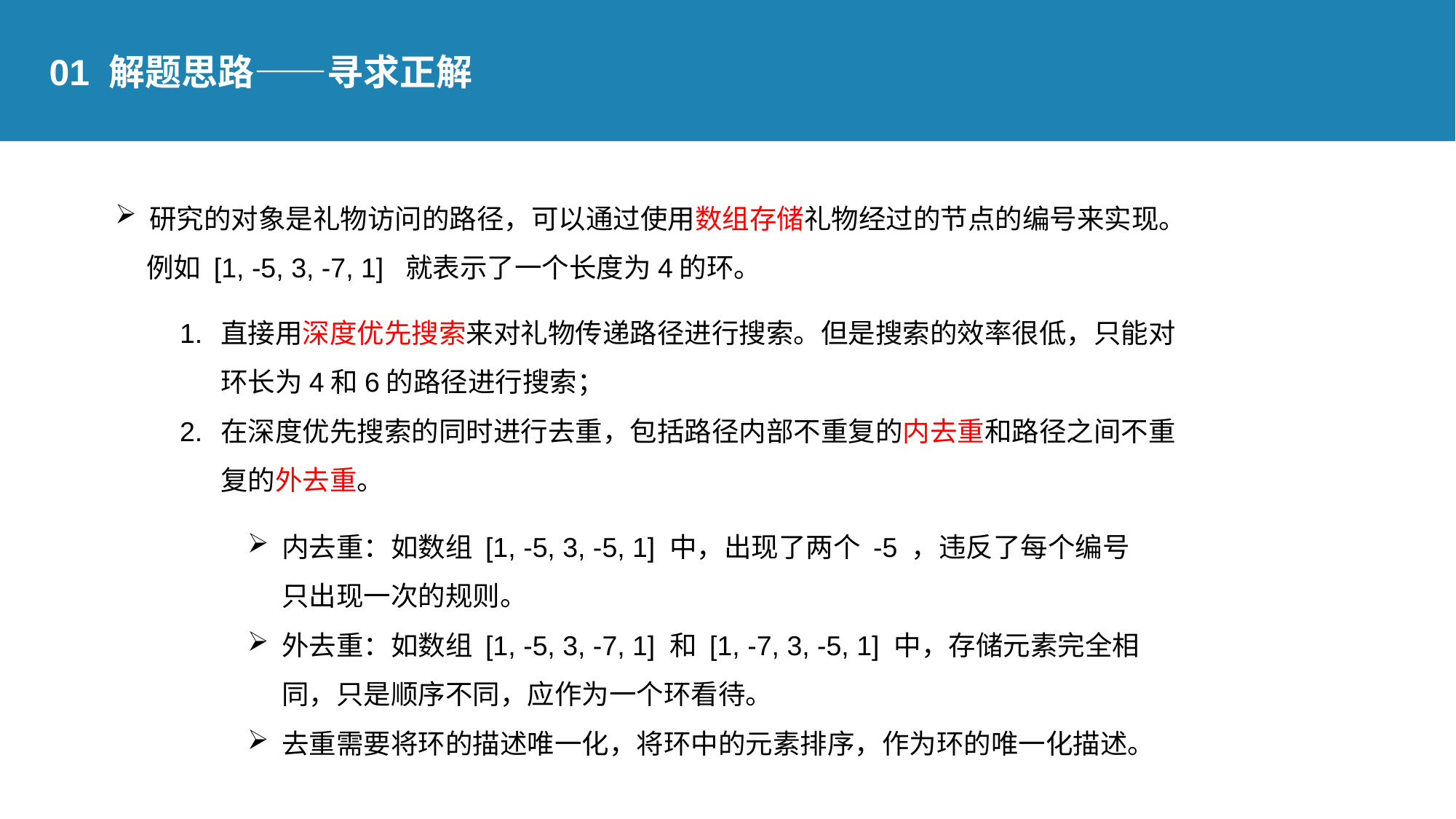

01 解题思路——寻求正解
研究的对象是礼物访问的路径，可以通过使用数组存储礼物经过的节点的编号来实现。
    例如 [1, -5, 3, -7, 1]  就表示了一个长度为4的环。
直接用深度优先搜索来对礼物传递路径进行搜索。但是搜索的效率很低，只能对环长为4和6的路径进行搜索；
在深度优先搜索的同时进行去重，包括路径内部不重复的内去重和路径之间不重复的外去重。
内去重：如数组 [1, -5, 3, -5, 1] 中，出现了两个 -5 ，违反了每个编号只出现一次的规则。
外去重：如数组 [1, -5, 3, -7, 1] 和 [1, -7, 3, -5, 1] 中，存储元素完全相同，只是顺序不同，应作为一个环看待。
去重需要将环的描述唯一化，将环中的元素排序，作为环的唯一化描述。